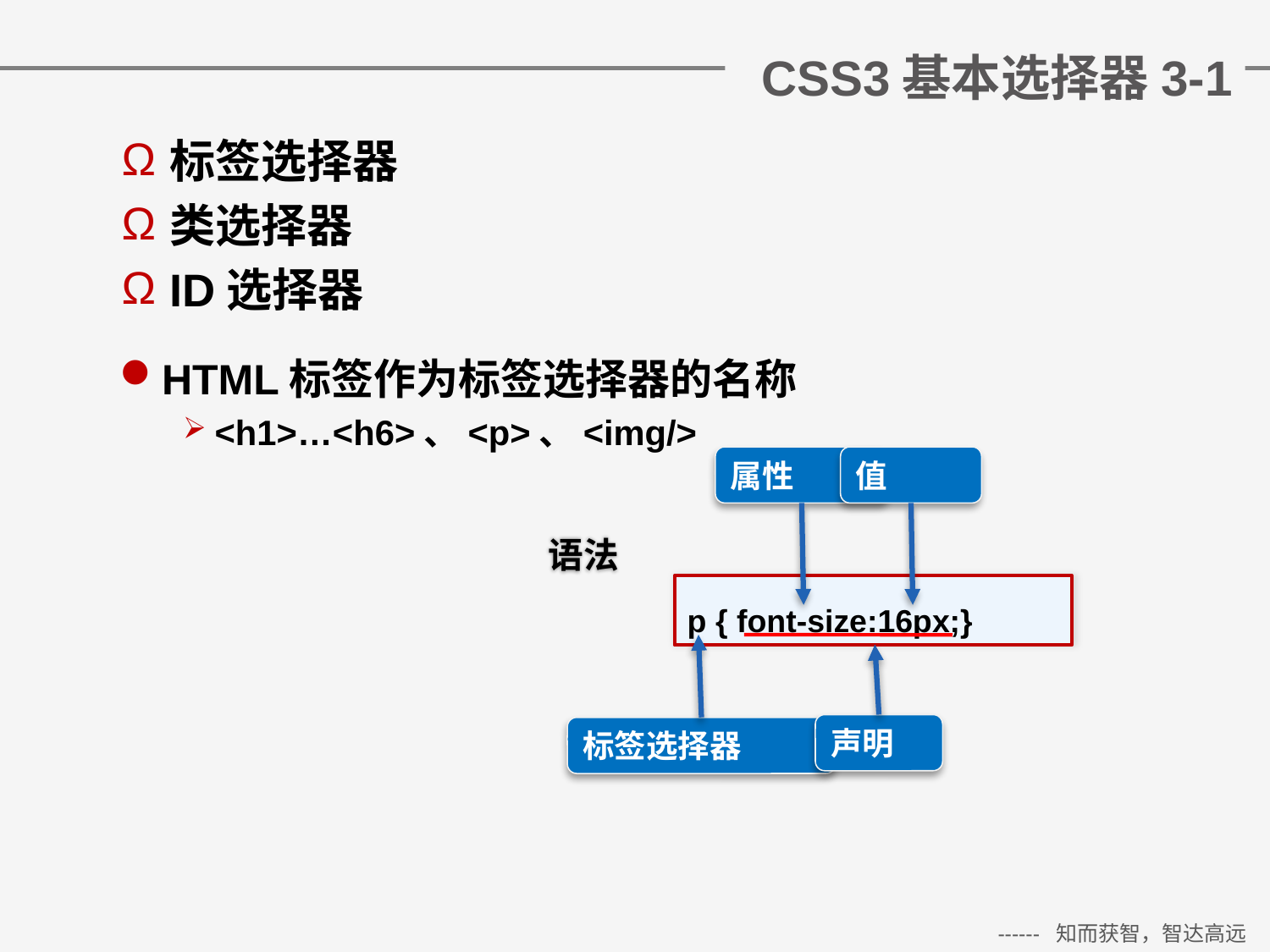

# CSS3基本选择器3-1
标签选择器
类选择器
ID选择器
HTML标签作为标签选择器的名称
<h1>…<h6>、<p>、<img/>
属性
值
语法
p { font-size:16px;}
声明
标签选择器